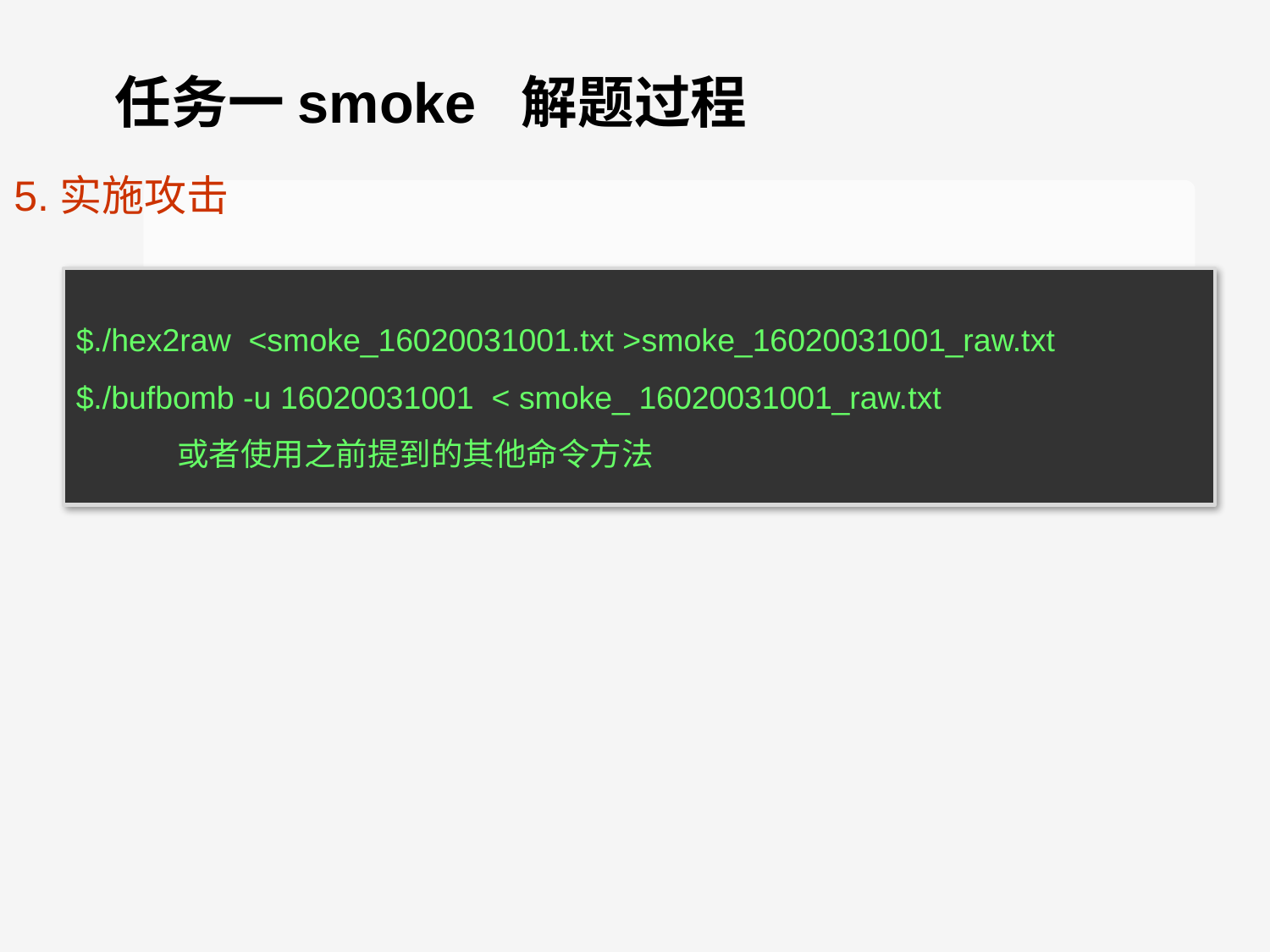

任务一smoke  解题过程
5.实施攻击

$./hex2raw  <smoke_16020031001.txt >smoke_16020031001_raw.txt
$./bufbomb -u 16020031001  < smoke_ 16020031001_raw.txt
             或者使用之前提到的其他命令方法